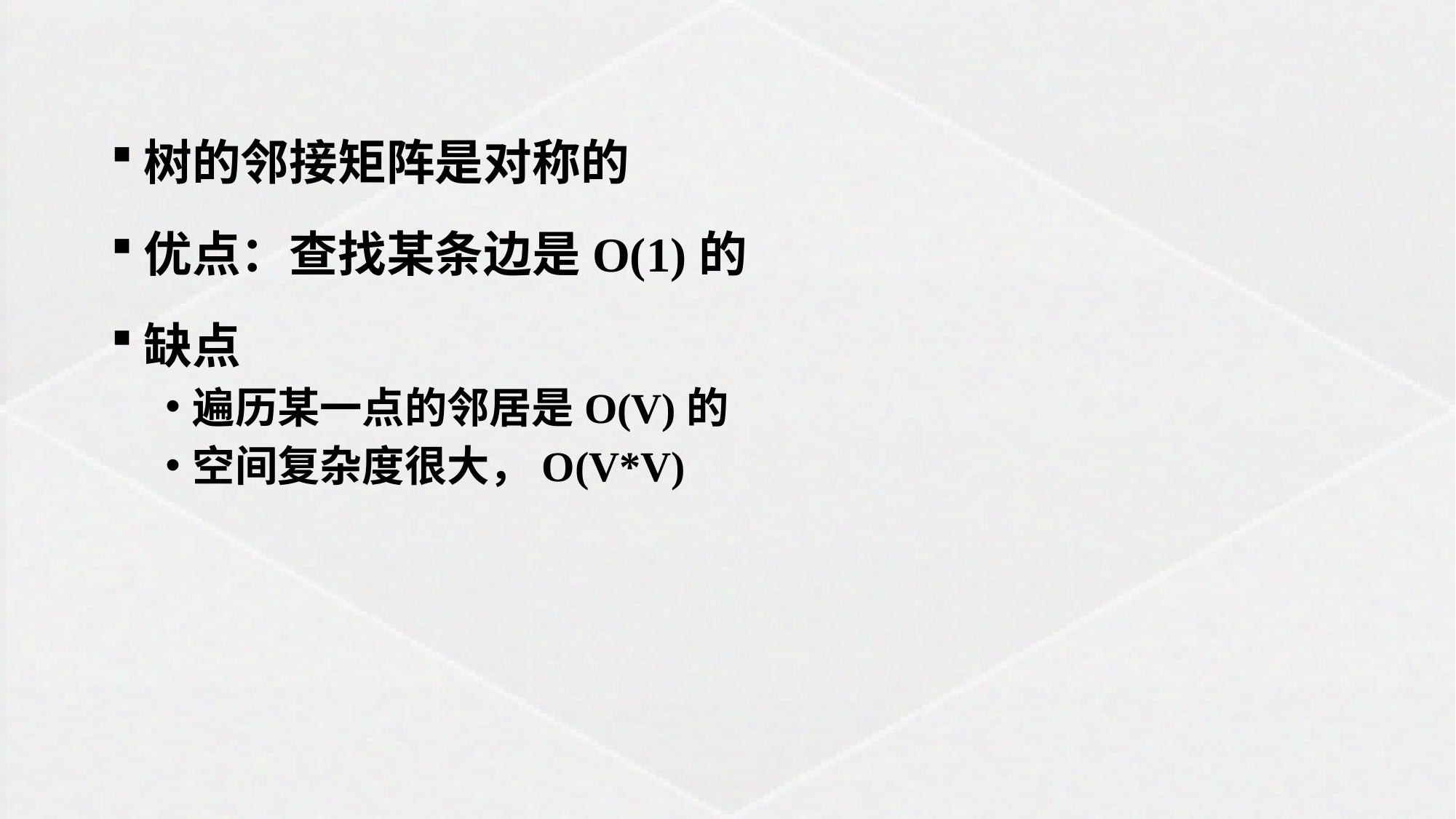

树的邻接矩阵是对称的
优点：查找某条边是O(1)的
缺点
遍历某一点的邻居是O(V)的
空间复杂度很大，O(V*V)